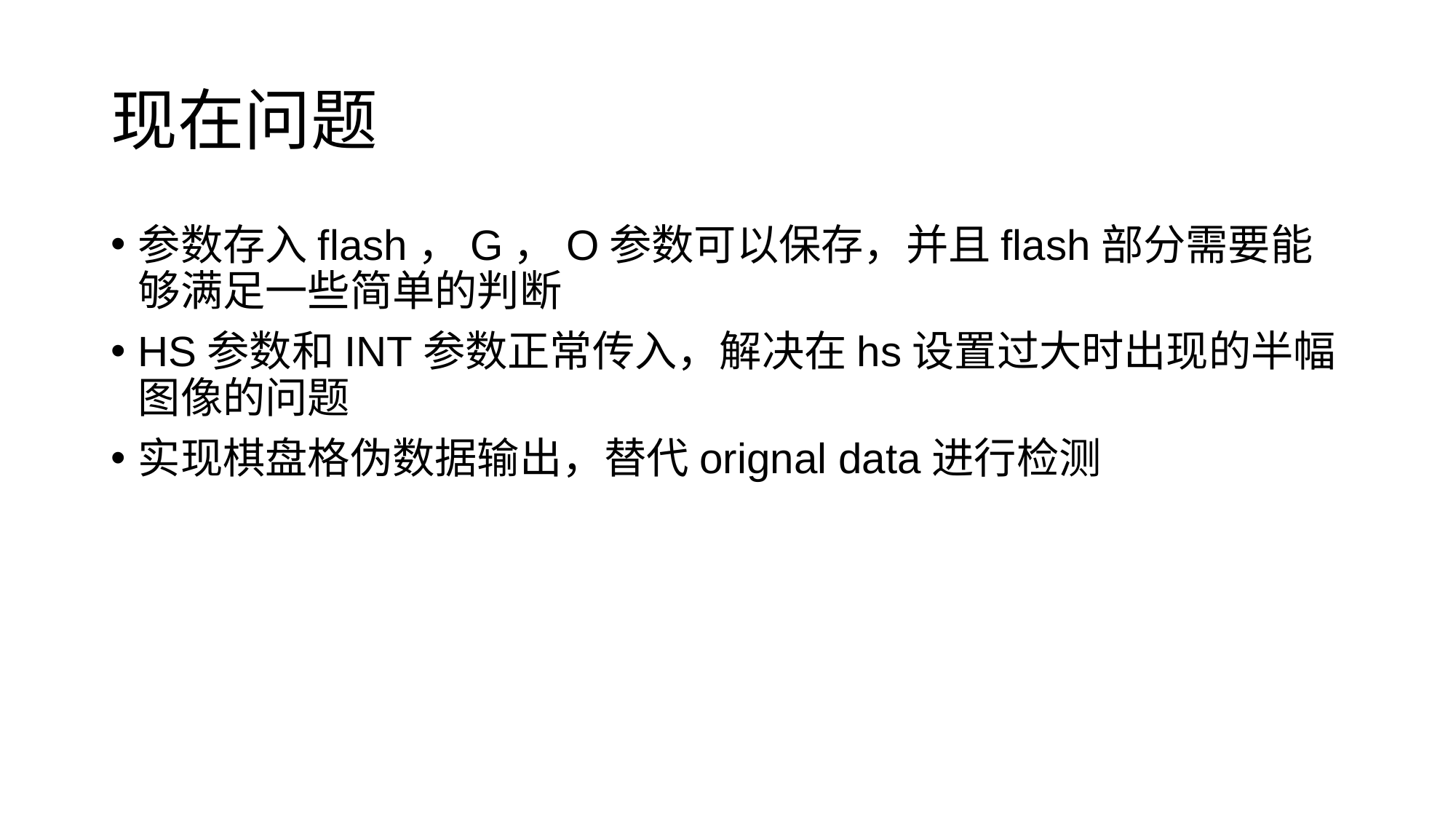

# 现在问题
参数存入flash，G，O参数可以保存，并且flash部分需要能够满足一些简单的判断
HS参数和INT参数正常传入，解决在hs设置过大时出现的半幅图像的问题
实现棋盘格伪数据输出，替代orignal data进行检测